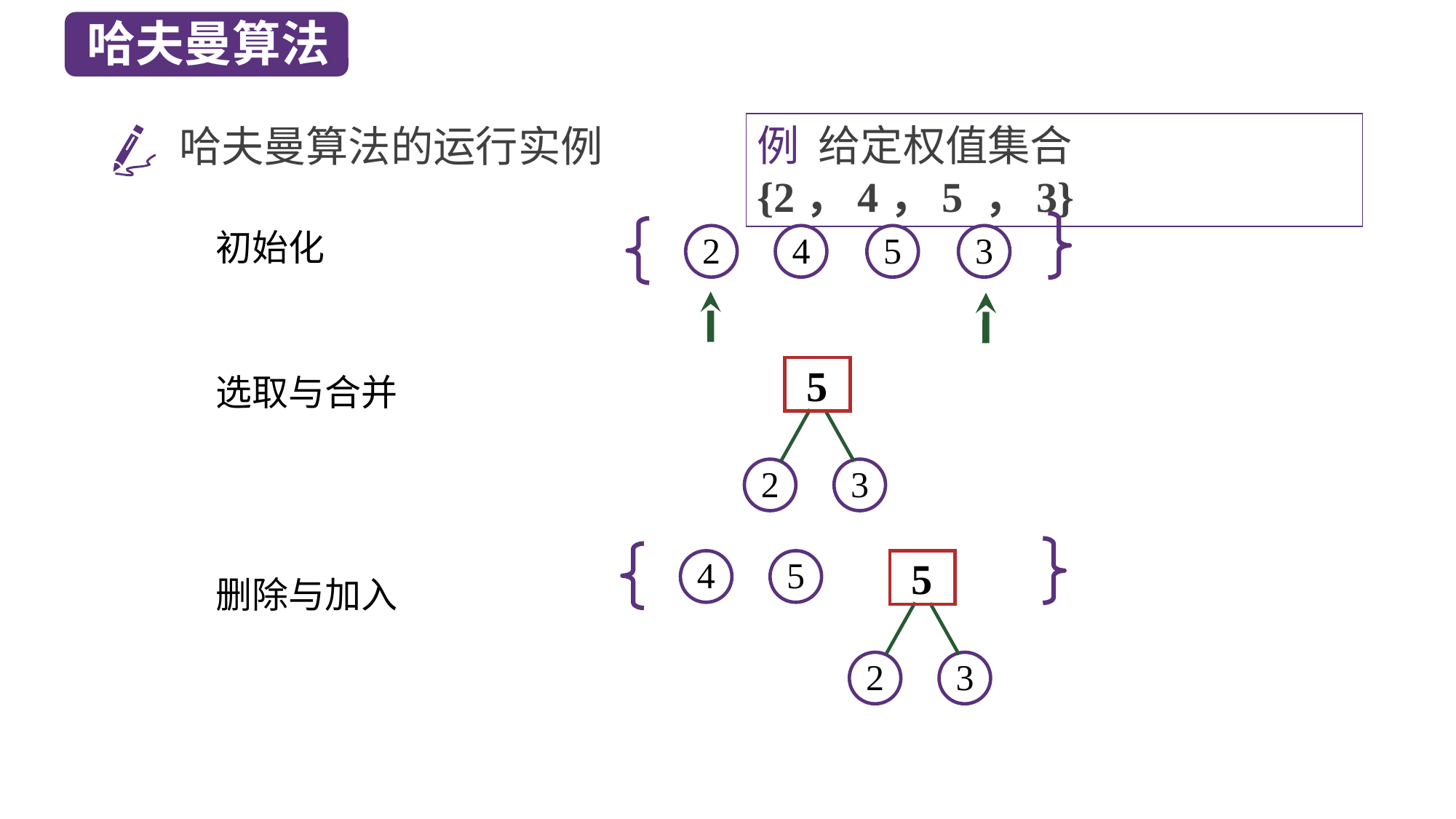

哈夫曼算法

哈夫曼算法的运行实例

例  给定权值集合{2，4，5 ，3}

2
4
5
3
初始化

 5

2
3
选取与合并

 5

2
3
4
5
删除与加入